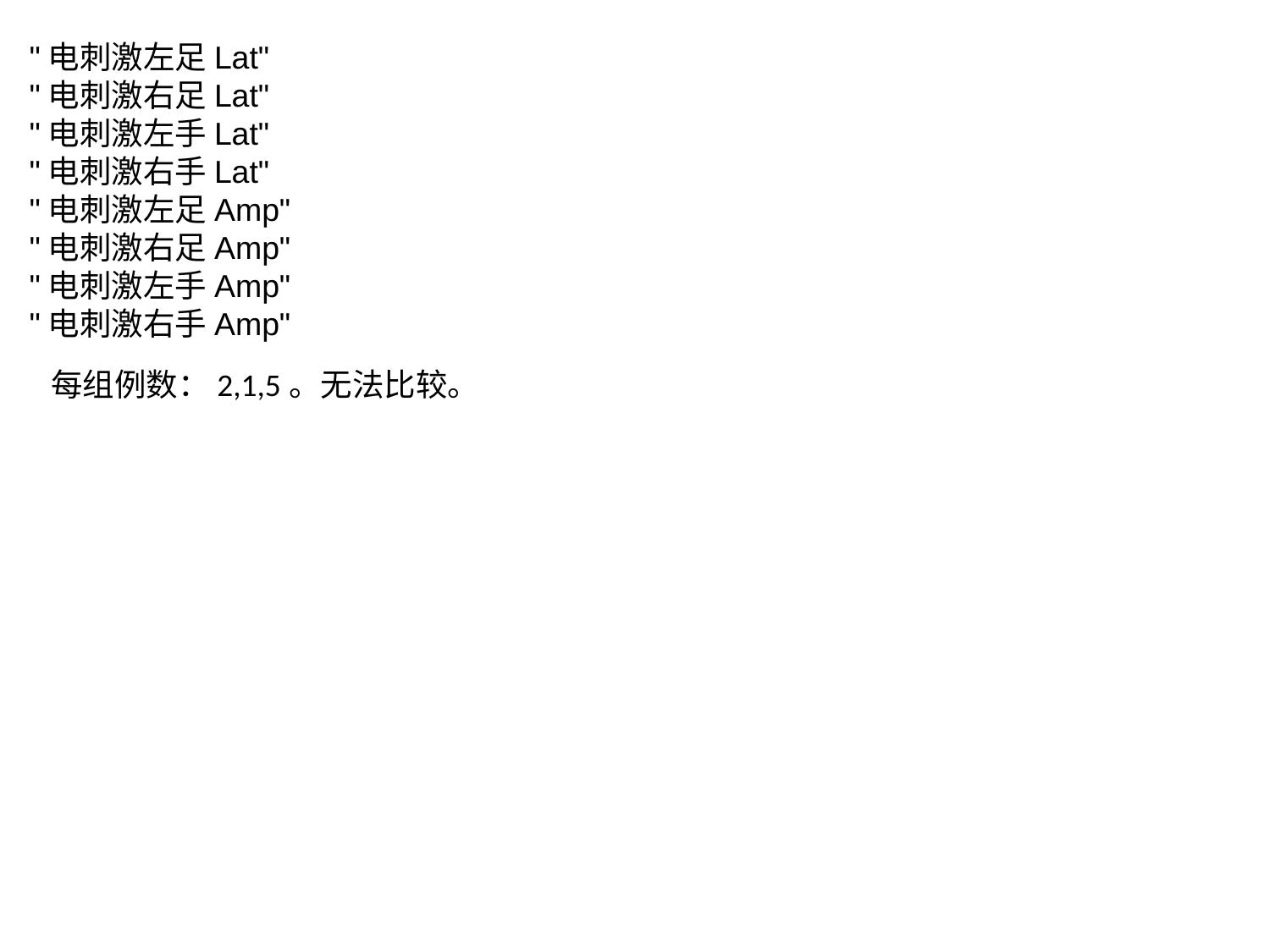

"电刺激左足Lat"            "电刺激右足Lat"            "电刺激左手Lat"            "电刺激右手Lat"
"电刺激左足Amp"            "电刺激右足Amp"            "电刺激左手Amp"            "电刺激右手Amp"
每组例数：2,1,5。无法比较。